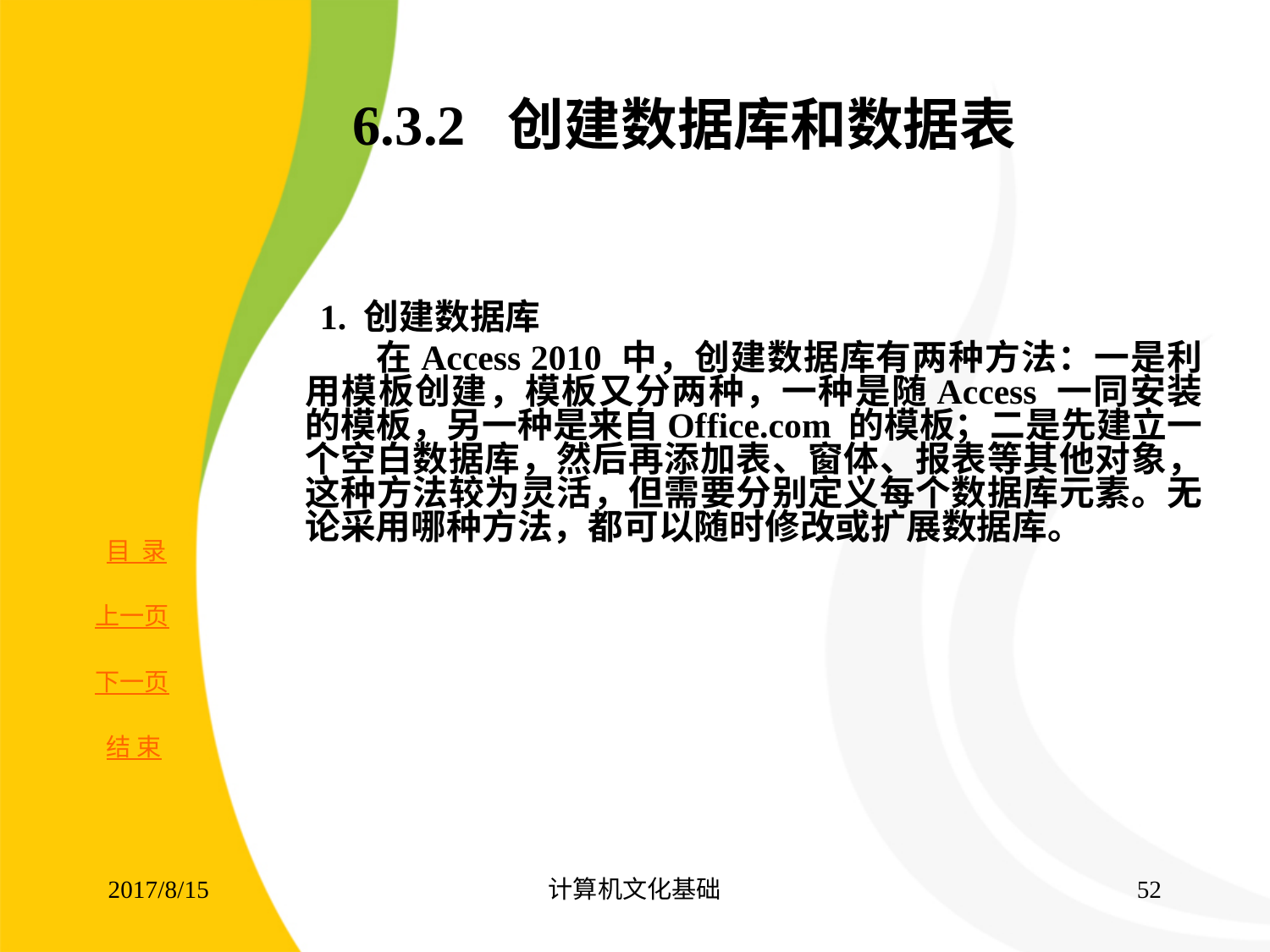

# 6.3.2  创建数据库和数据表
       1. 创建数据库
            在Access 2010 中，创建数据库有两种方法：一是利用模板创建，模板又分两种，一种是随Access 一同安装的模板，另一种是来自Office.com 的模板；二是先建立一个空白数据库，然后再添加表、窗体、报表等其他对象，这种方法较为灵活，但需要分别定义每个数据库元素。无论采用哪种方法，都可以随时修改或扩展数据库。
2017/8/15
计算机文化基础
52